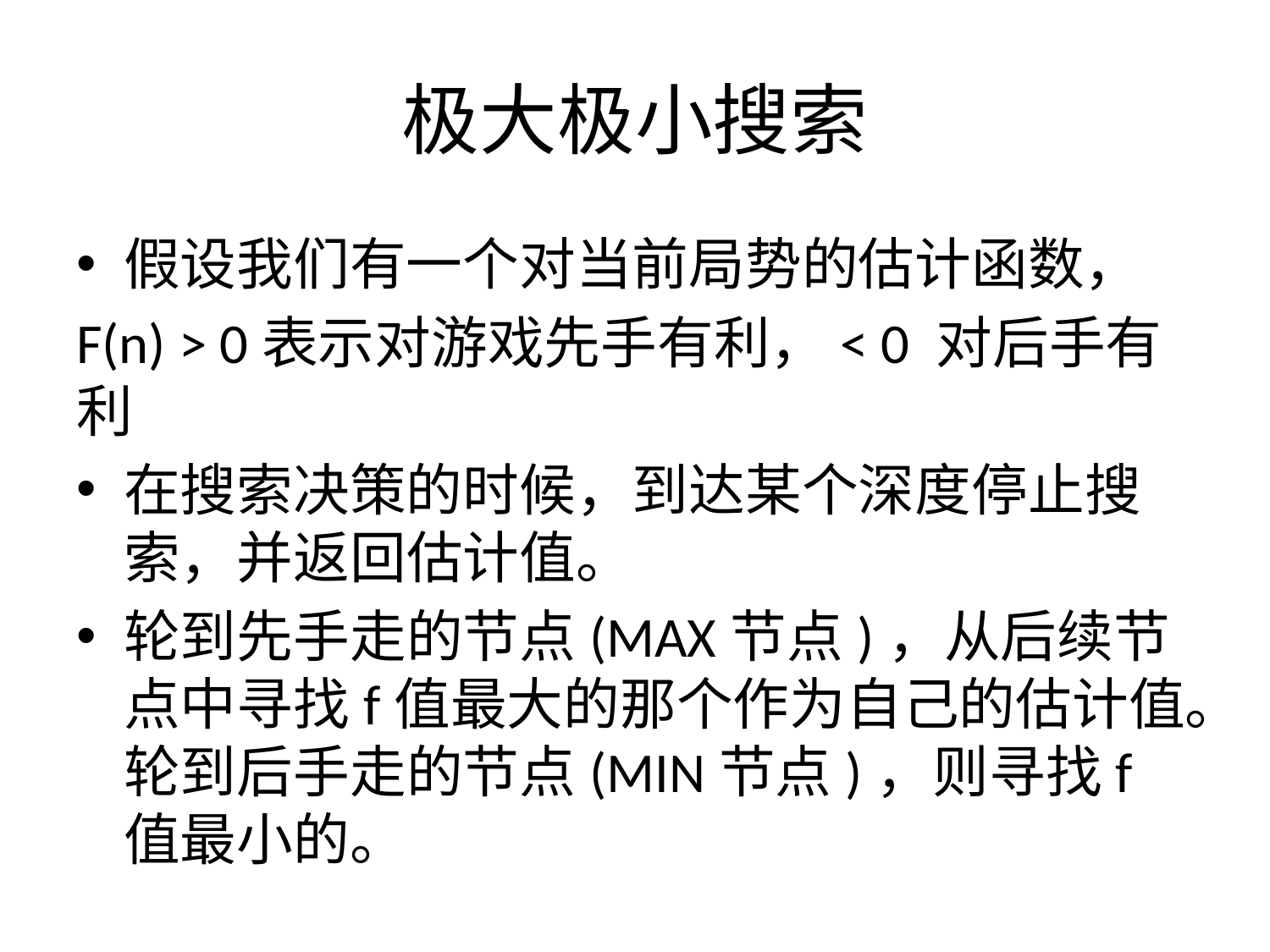

# 极大极小搜索
假设我们有一个对当前局势的估计函数，
F(n) > 0表示对游戏先手有利，< 0 对后手有利
在搜索决策的时候，到达某个深度停止搜索，并返回估计值。
轮到先手走的节点(MAX节点)，从后续节点中寻找f值最大的那个作为自己的估计值。轮到后手走的节点(MIN节点)，则寻找f值最小的。